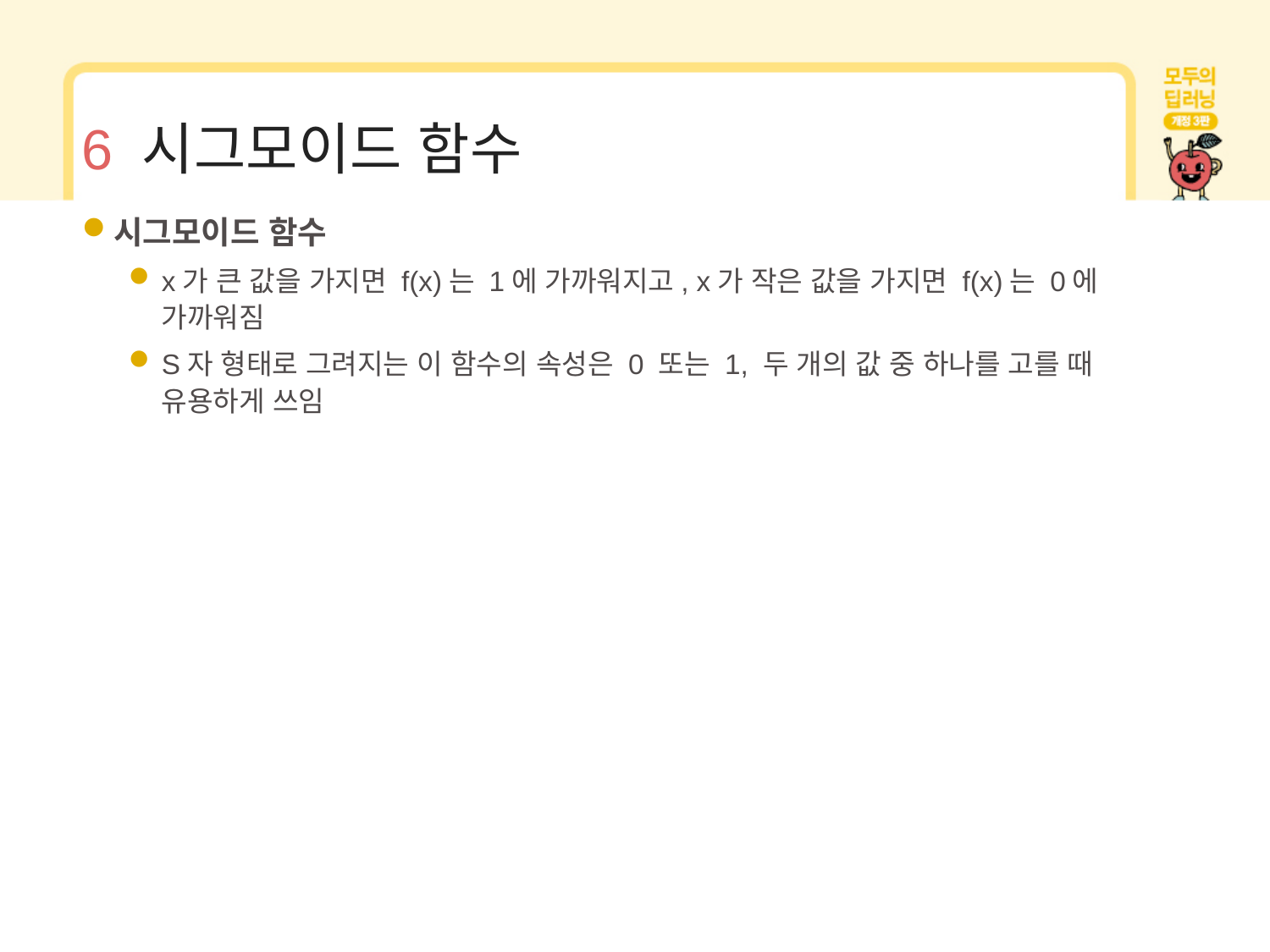

# 6 시그모이드 함수
시그모이드 함수
x가 큰 값을 가지면 f(x)는 1에 가까워지고, x가 작은 값을 가지면 f(x)는 0에 가까워짐
S자 형태로 그려지는 이 함수의 속성은 0 또는 1, 두 개의 값 중 하나를 고를 때 유용하게 쓰임